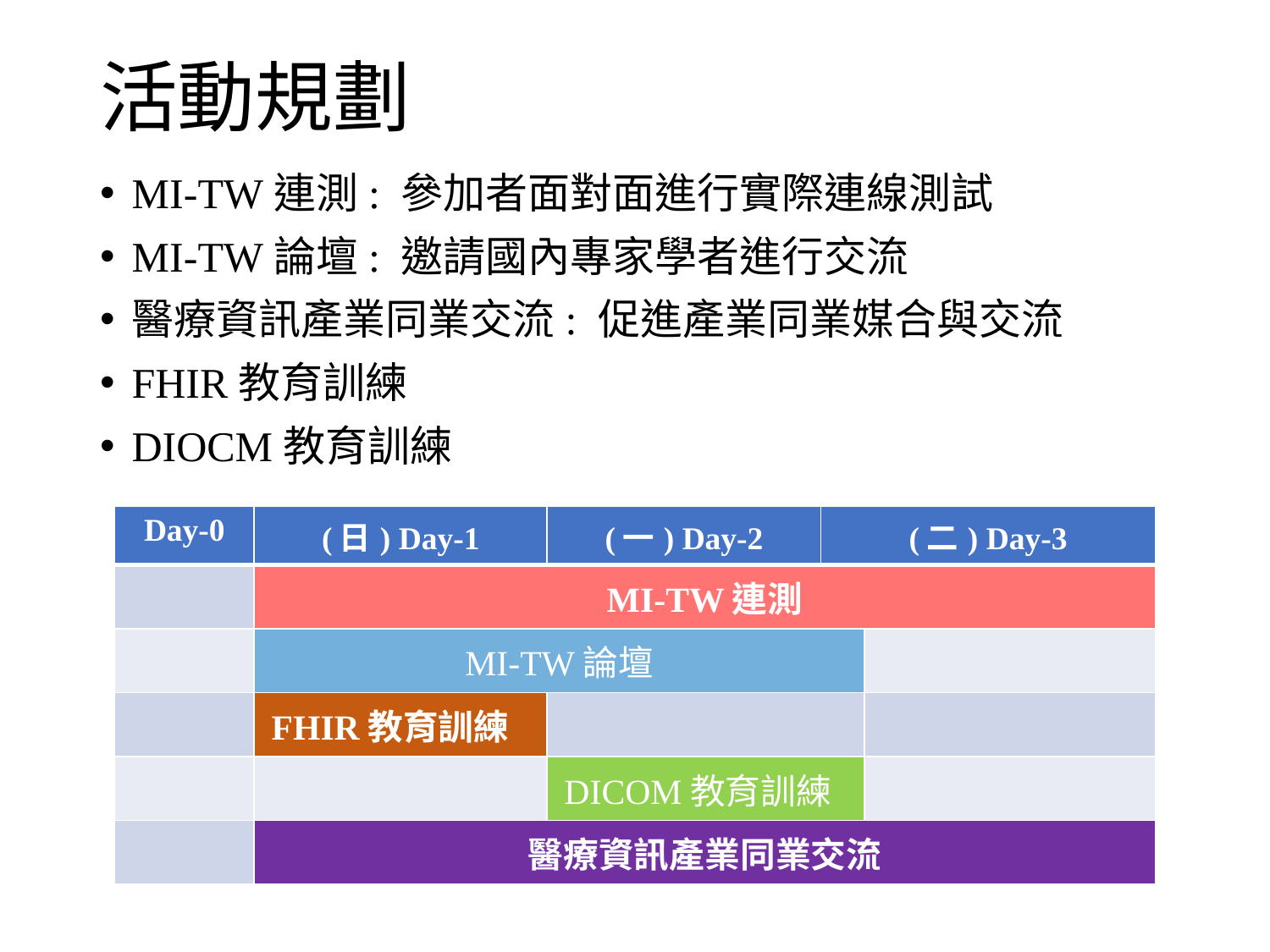

# 活動規劃
MI-TW連測: 參加者面對面進行實際連線測試
MI-TW論壇: 邀請國內專家學者進行交流
醫療資訊產業同業交流: 促進產業同業媒合與交流
FHIR教育訓練
DIOCM教育訓練

| Day-0 | (日) Day-1 | (一) Day-2 | (二) Day-3 |  |
| --- | --- | --- | --- | --- |
|  | MI-TW連測 |  |  |  |
|  | MI-TW論壇 |  |  |  |
|  | FHIR教育訓練 |  |  |  |
|  |  | DICOM教育訓練 |  |  |
|  | 醫療資訊產業同業交流 |  |  |  |